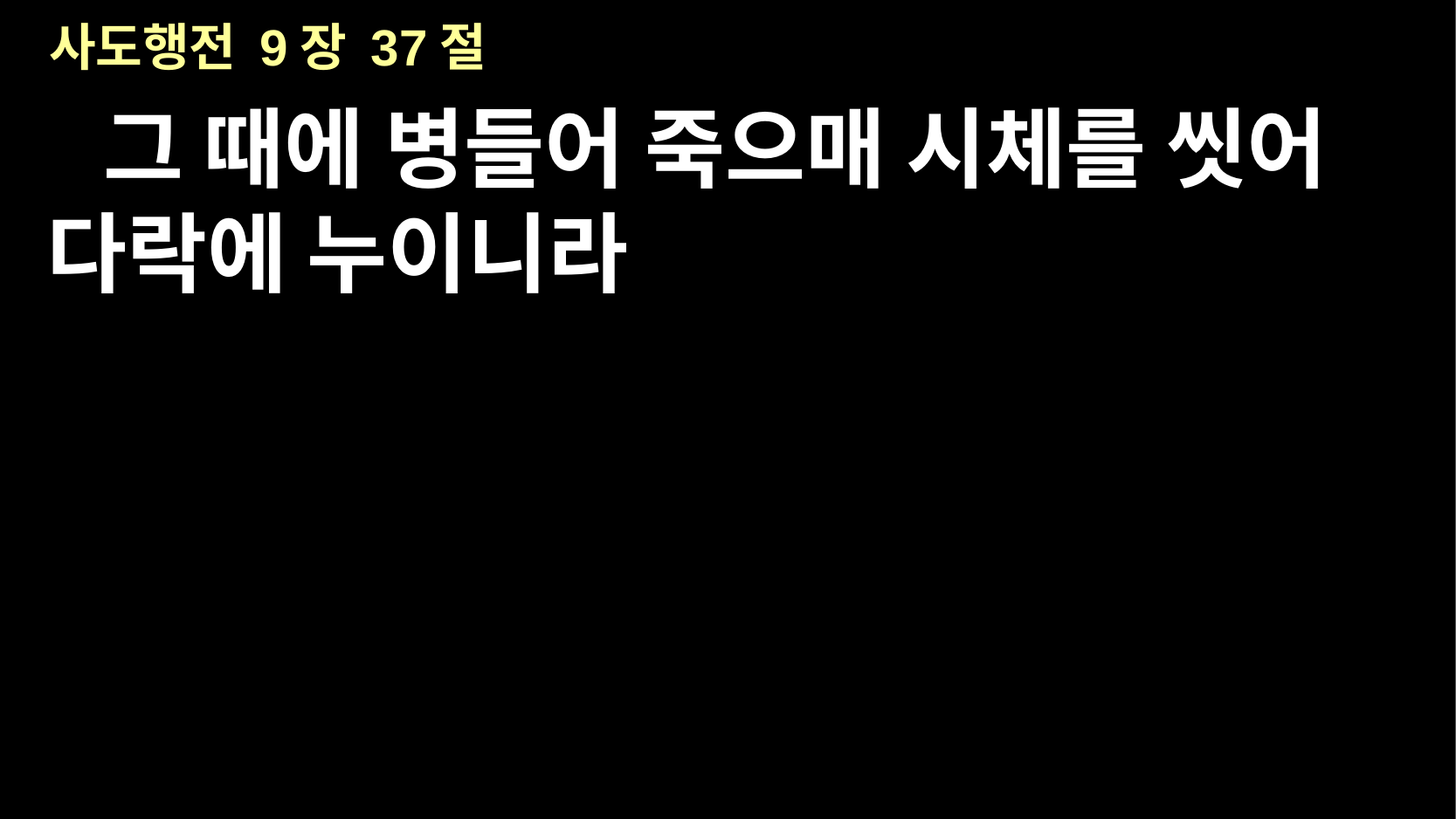

# 사도행전 9장 37절
그 때에 병들어 죽으매 시체를 씻어 다락에 누이니라